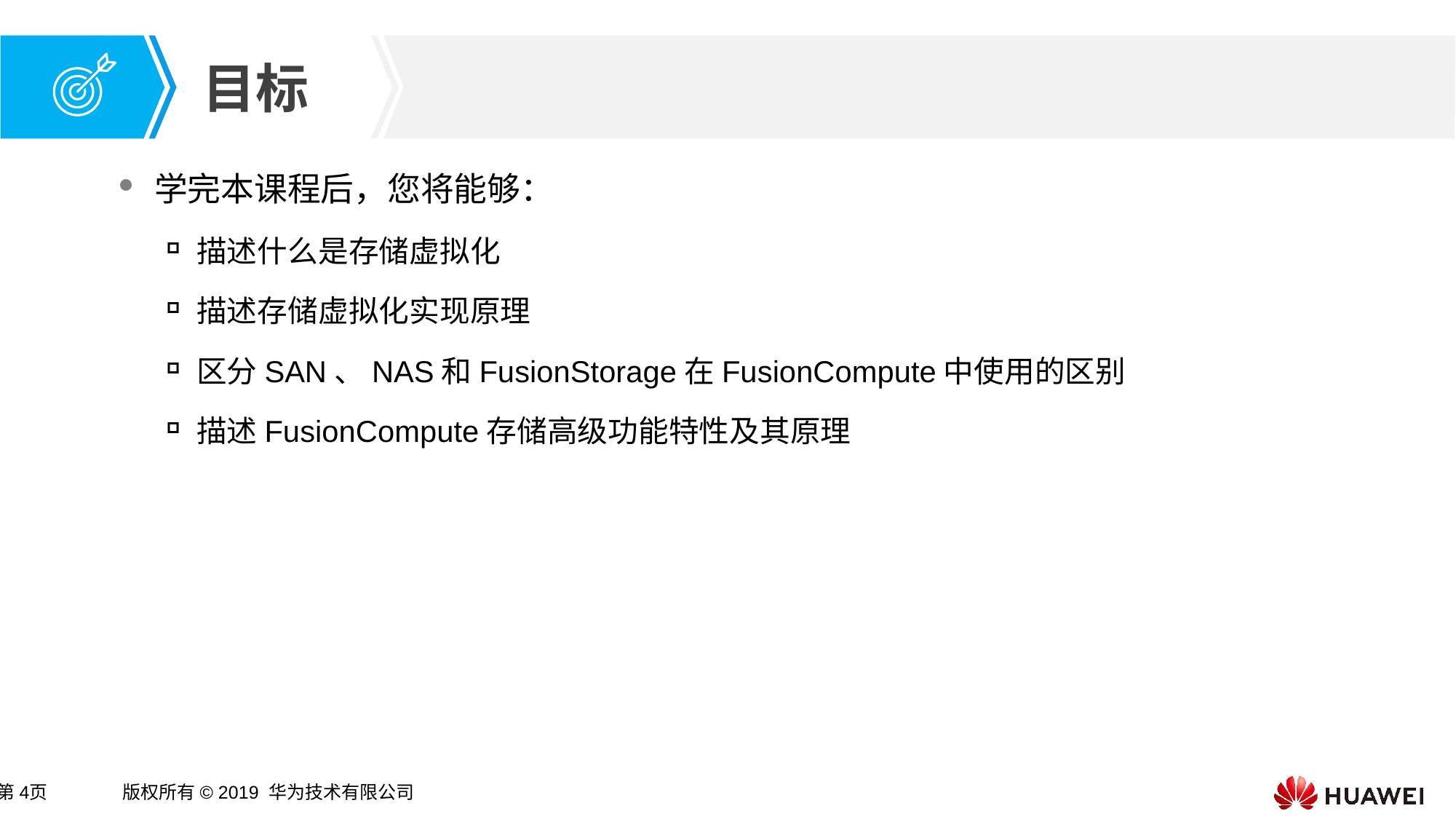

学完本课程后，您将能够：
描述什么是存储虚拟化
描述存储虚拟化实现原理
区分SAN、NAS和FusionStorage在FusionCompute中使用的区别
描述FusionCompute存储高级功能特性及其原理